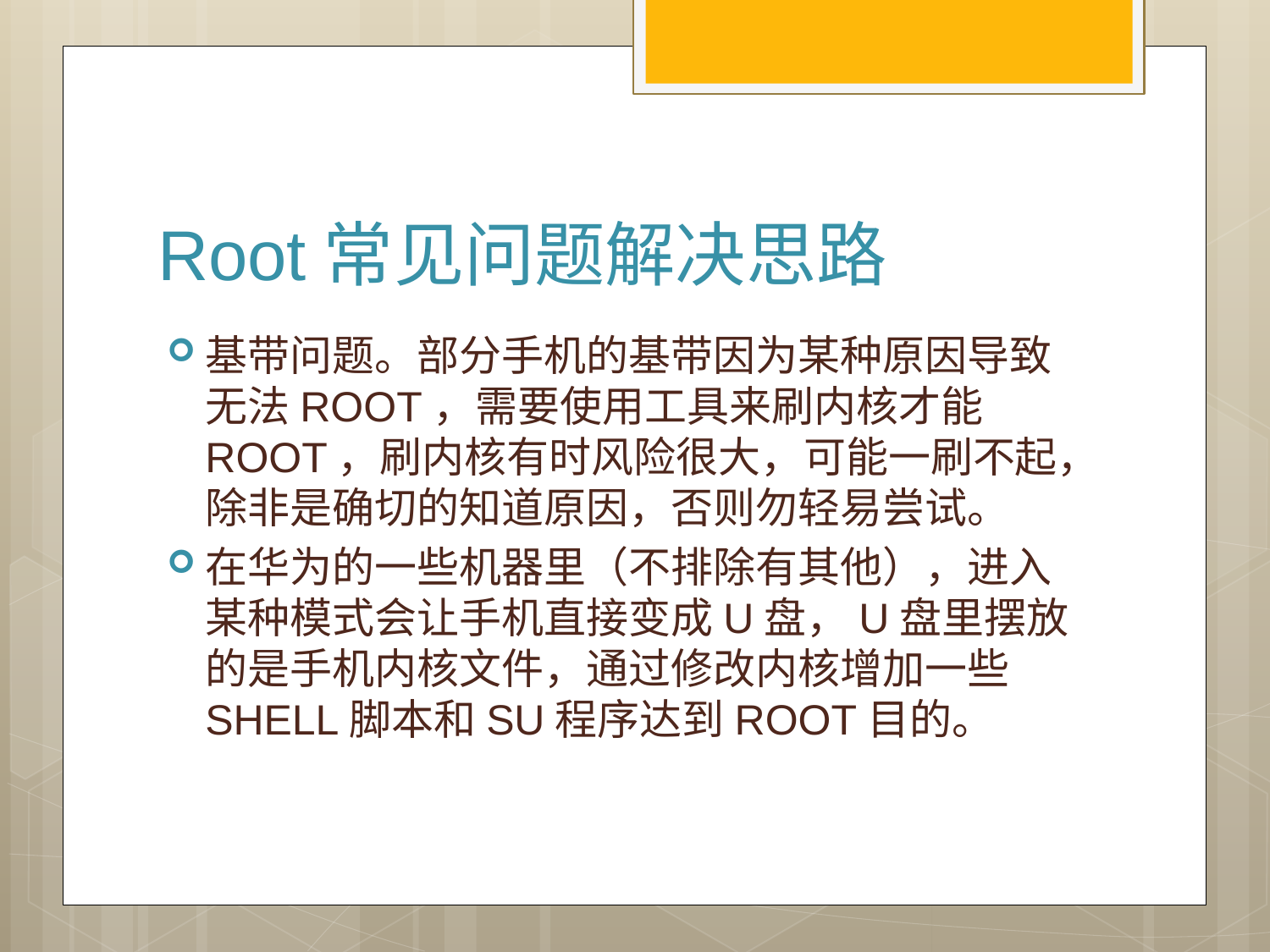

# Root常见问题解决思路
基带问题。部分手机的基带因为某种原因导致无法ROOT，需要使用工具来刷内核才能ROOT，刷内核有时风险很大，可能一刷不起，除非是确切的知道原因，否则勿轻易尝试。
在华为的一些机器里（不排除有其他），进入某种模式会让手机直接变成U盘，U盘里摆放的是手机内核文件，通过修改内核增加一些SHELL脚本和SU程序达到ROOT目的。